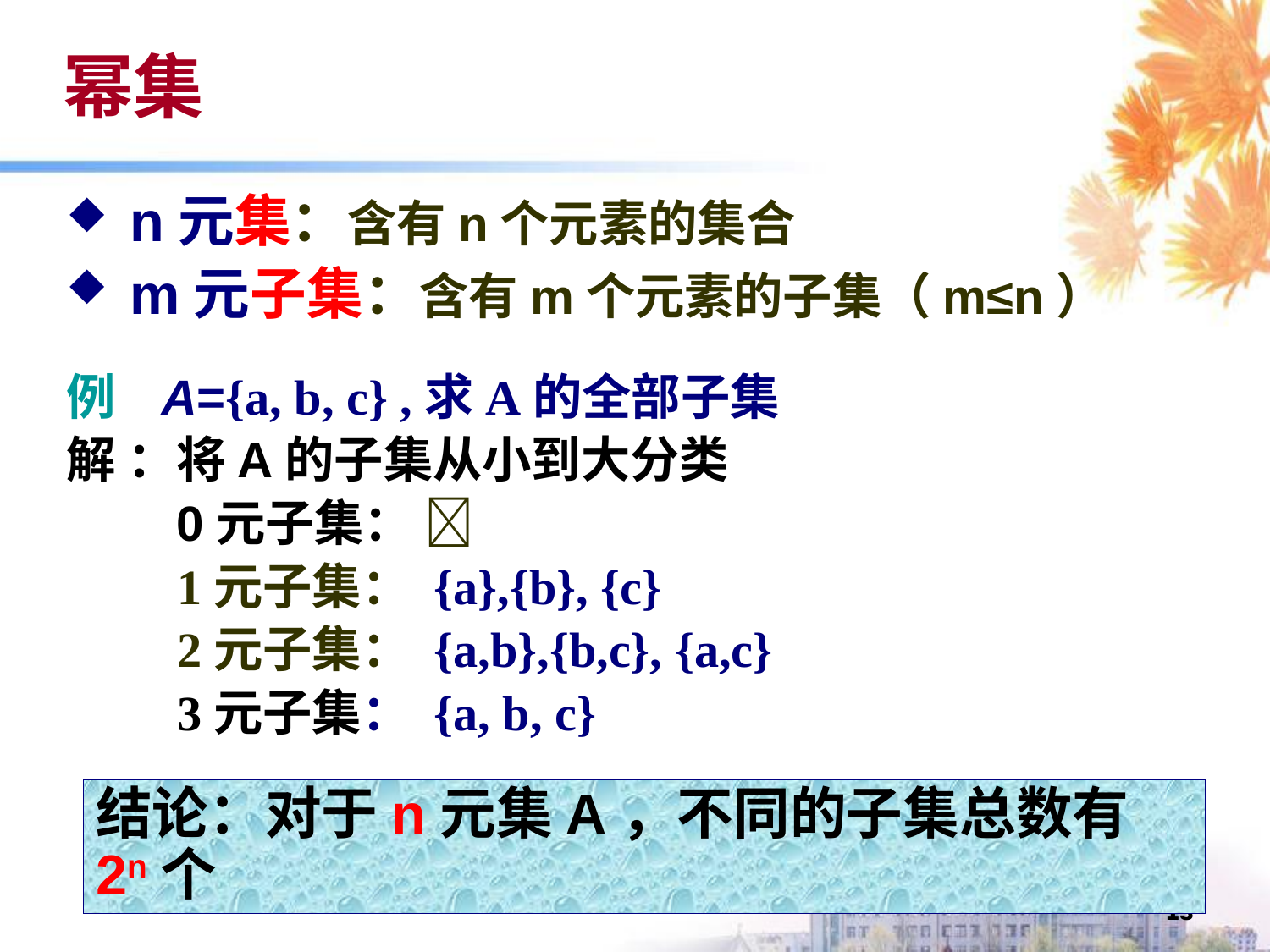

幂集
n元集：含有n个元素的集合
m元子集：含有m个元素的子集（m≤n）
例   A={a, b, c} ,求A的全部子集
解 ：将A的子集从小到大分类
        0元子集： ∅
         1元子集： {a},{b}, {c}
         2元子集： {a,b},{b,c}, {a,c}
         3元子集： {a, b, c}
结论：对于n元集A，不同的子集总数有2n个
13